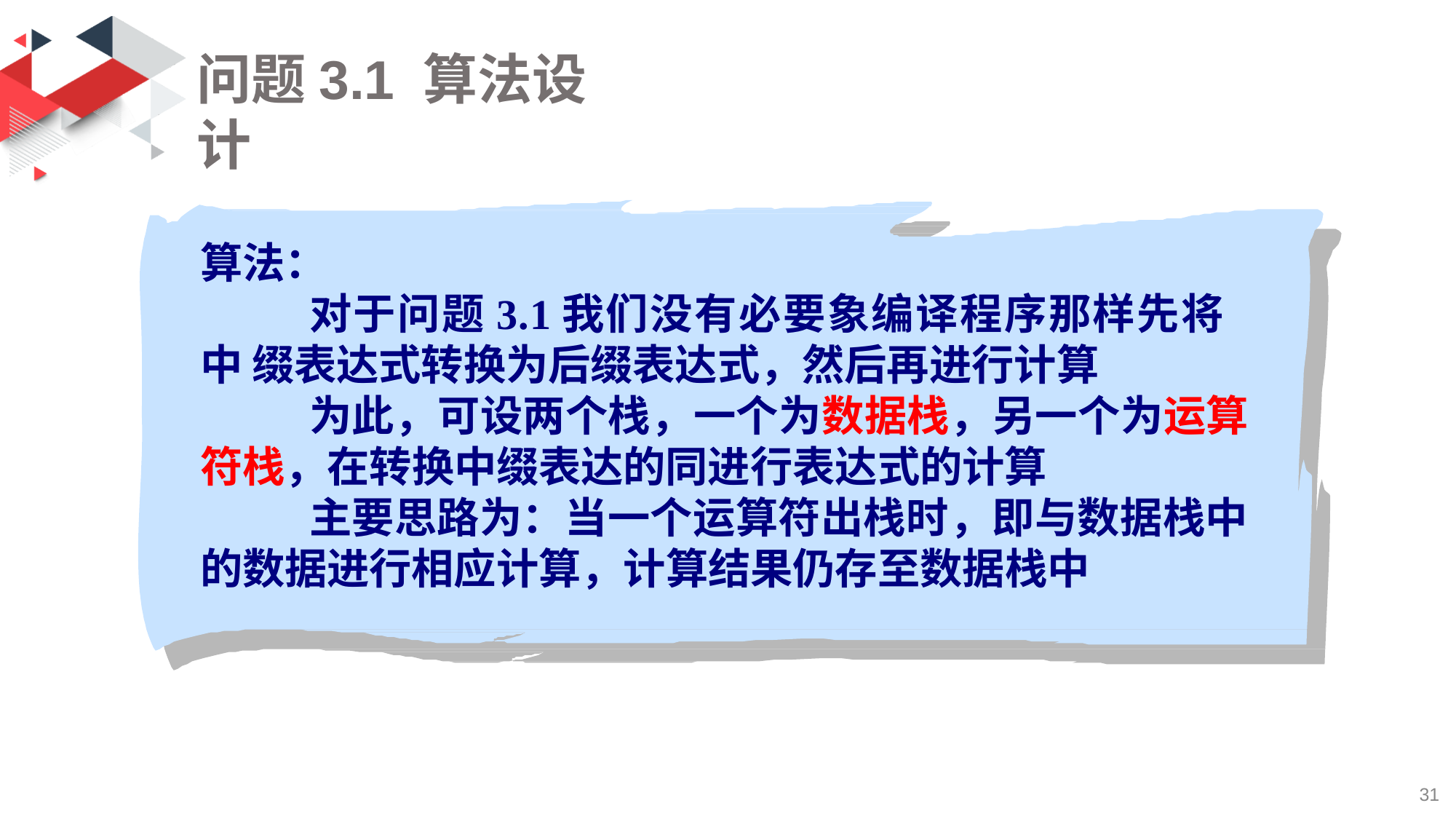

# 问题3.1 算法设计

算法：
对于问题3.1我们没有必要象编译程序那样先将中 缀表达式转换为后缀表达式，然后再进行计算
为此，可设两个栈，一个为数据栈，另一个为运算 符栈，在转换中缀表达的同进行表达式的计算
主要思路为：当一个运算符出栈时，即与数据栈中 的数据进行相应计算，计算结果仍存至数据栈中
31